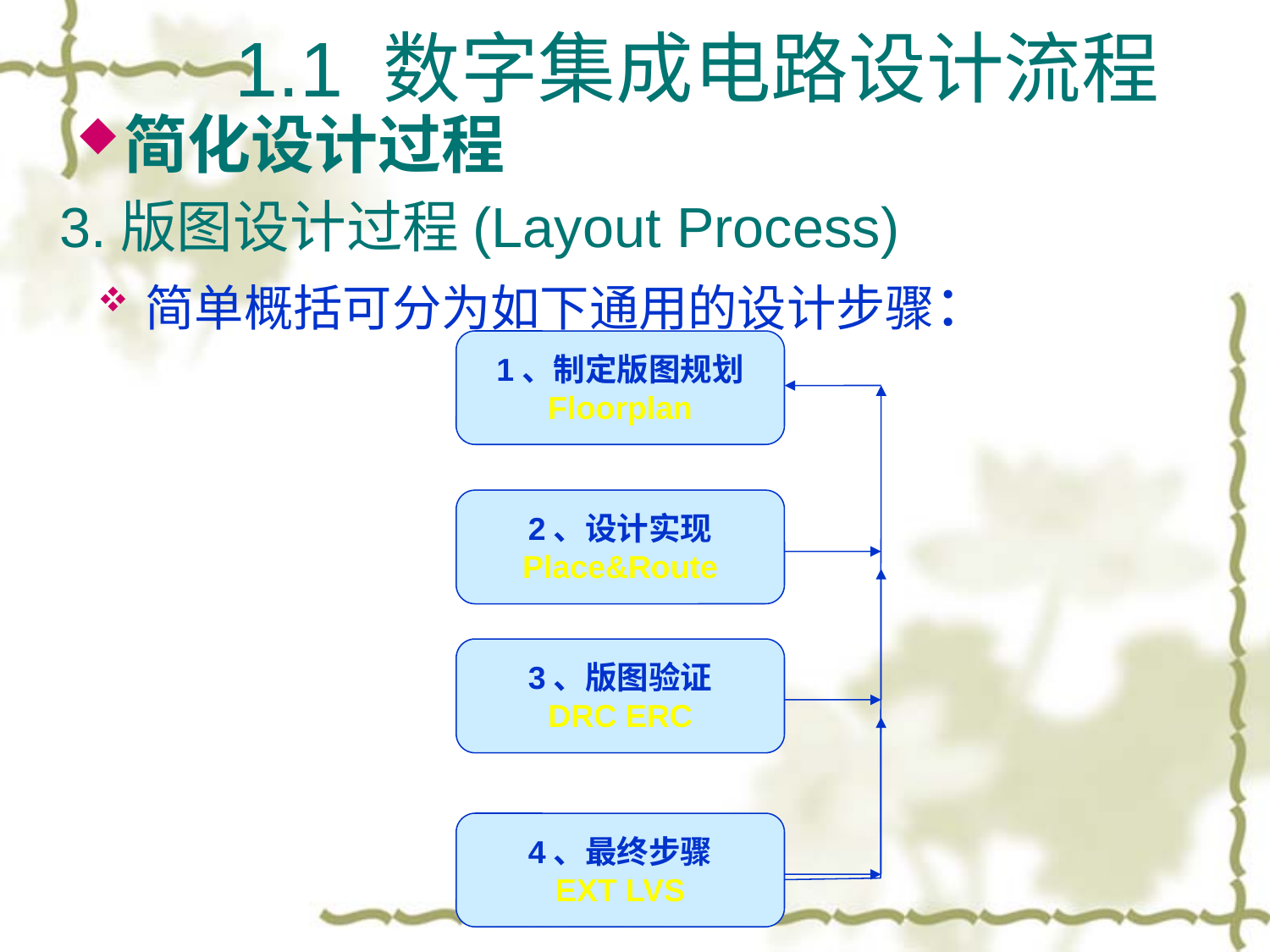

1.1 数字集成电路设计流程
简化设计过程

3.版图设计过程(Layout Process)
简单概括可分为如下通用的设计步骤：
1、制定版图规划
Floorplan

2、设计实现
Place&Route

3、版图验证
DRC ERC

4、最终步骤
EXT LVS

12